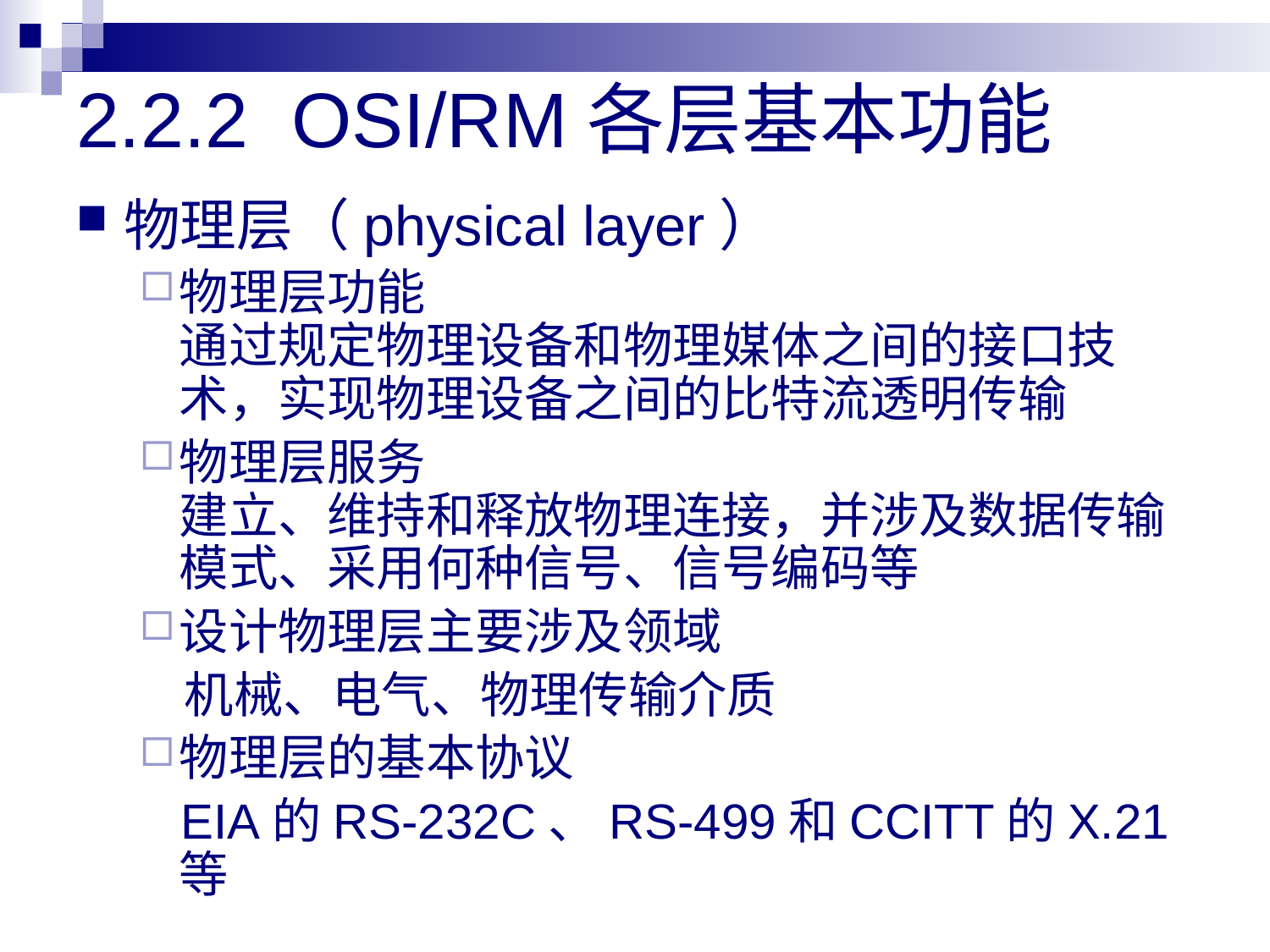

# 2.2.2  OSI/RM各层基本功能
物理层（physical layer）
物理层功能
通过规定物理设备和物理媒体之间的接口技术，实现物理设备之间的比特流透明传输
物理层服务
建立、维持和释放物理连接，并涉及数据传输模式、采用何种信号、信号编码等
设计物理层主要涉及领域
   机械、电气、物理传输介质
物理层的基本协议
   EIA的RS-232C、RS-499和CCITT的X.21等